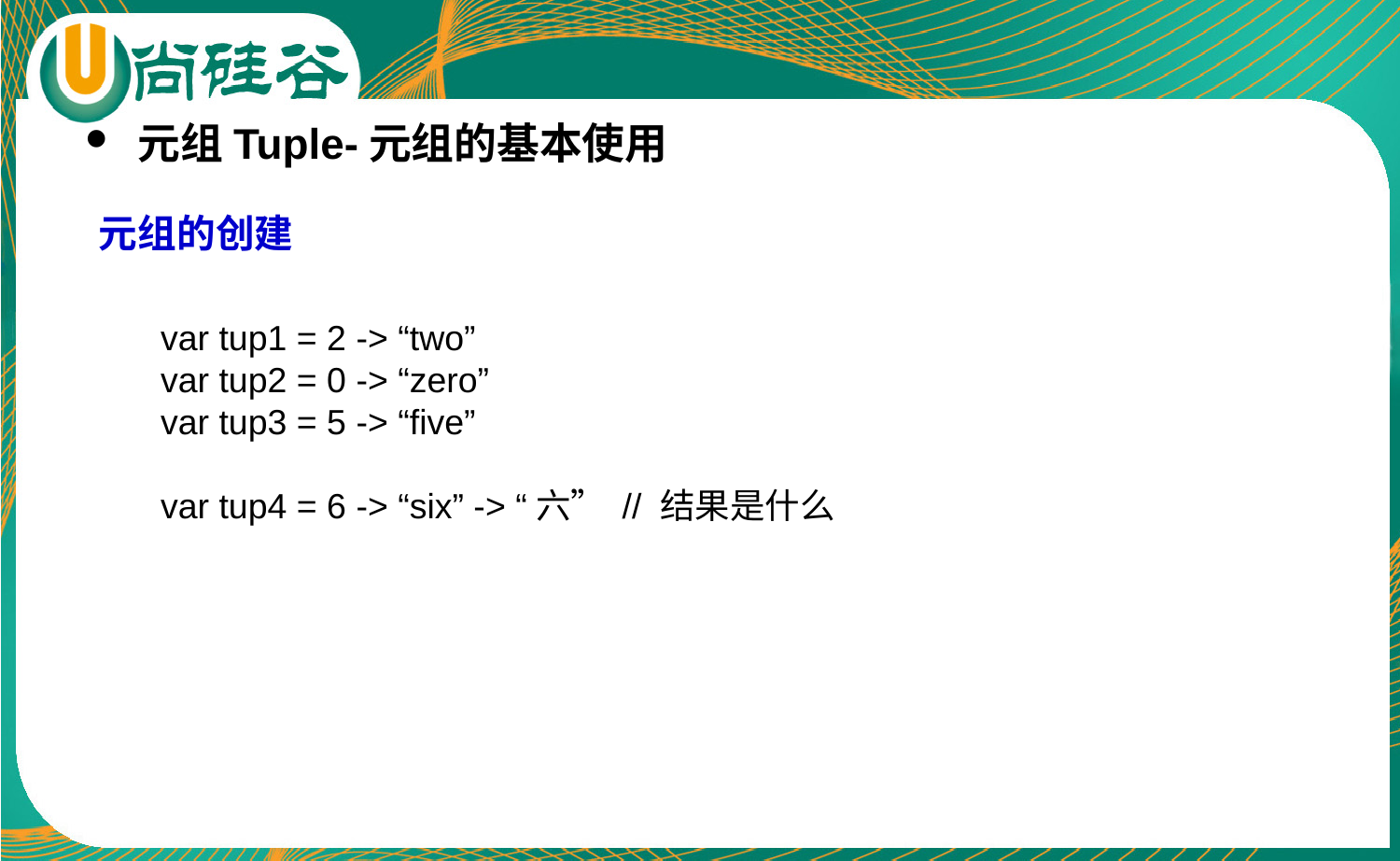

元组Tuple-元组的基本使用

元组的创建

var tup1 = 2 -> “two”
var tup2 = 0 -> “zero”
var tup3 = 5 -> “five”

var tup4 = 6 -> “six” -> “六” // 结果是什么